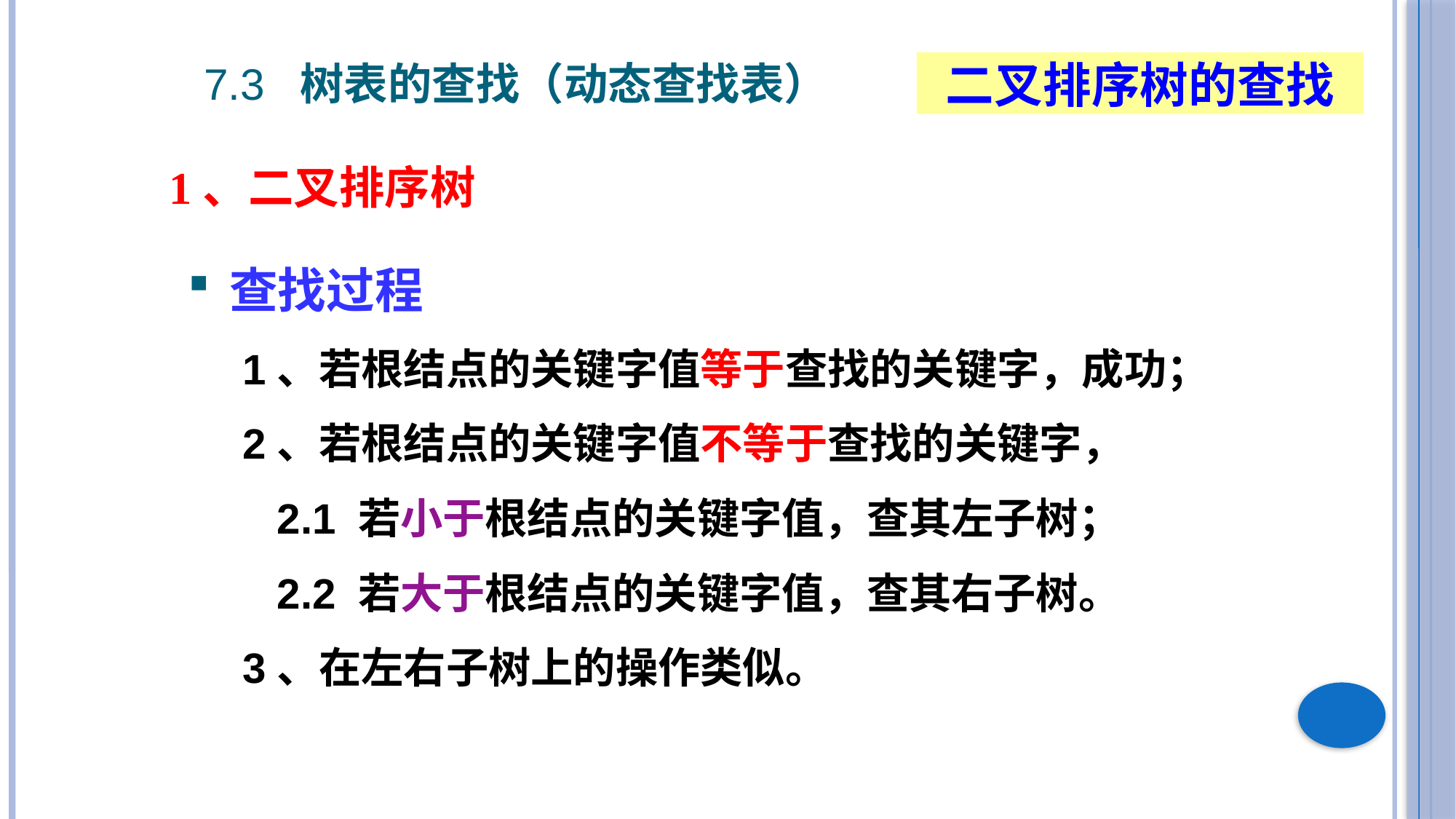

7.3  树表的查找（动态查找表）
二叉排序树的查找
1、二叉排序树
查找过程
1、若根结点的关键字值等于查找的关键字，成功；
2、若根结点的关键字值不等于查找的关键字，
	2.1 若小于根结点的关键字值，查其左子树；
	2.2 若大于根结点的关键字值，查其右子树。
3、在左右子树上的操作类似。